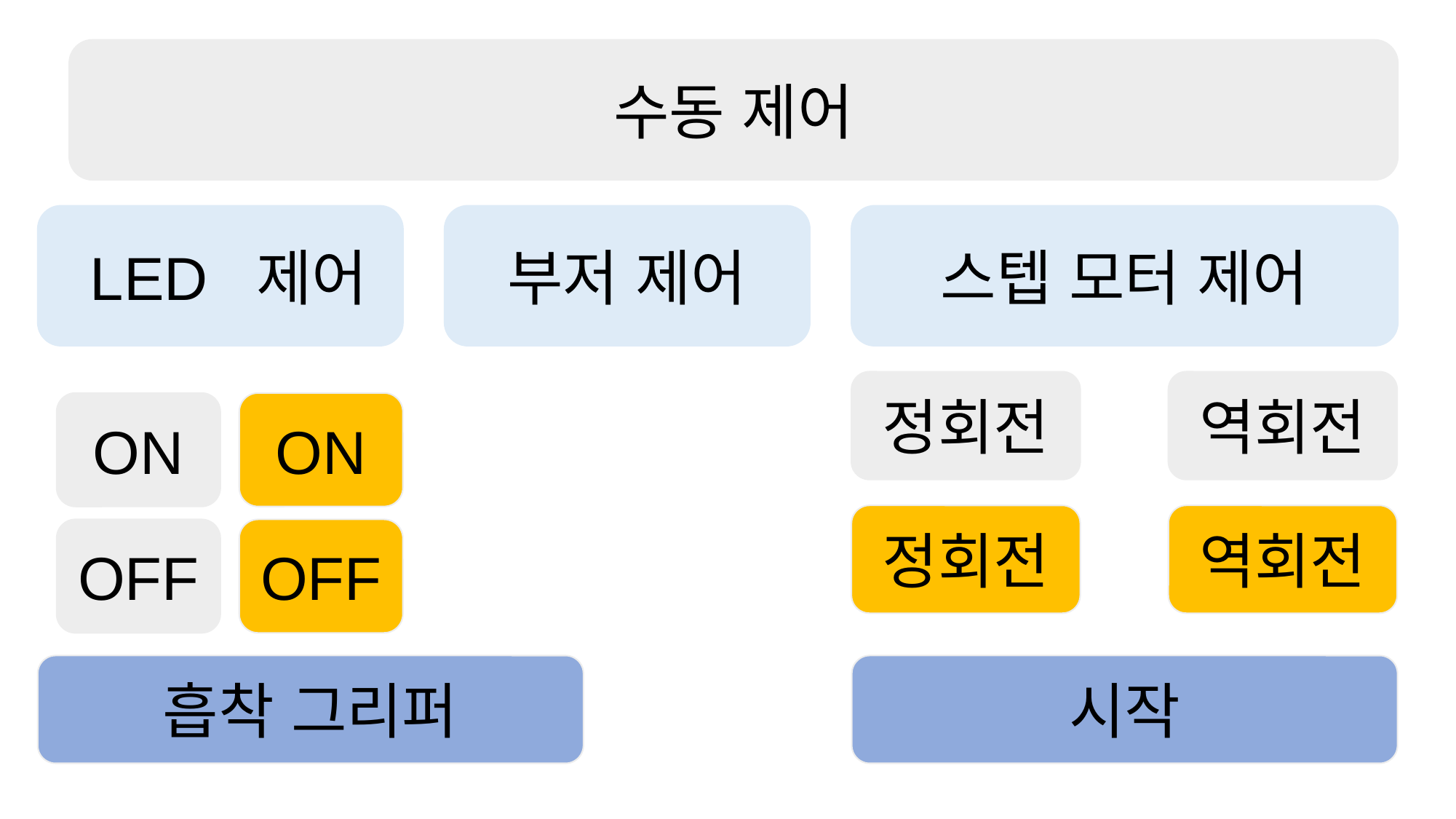

수동 제어
 LED  제어
부저 제어
스텝 모터 제어
정회전
역회전
ON
ON
정회전
역회전
OFF
OFF
흡착 그리퍼
시작